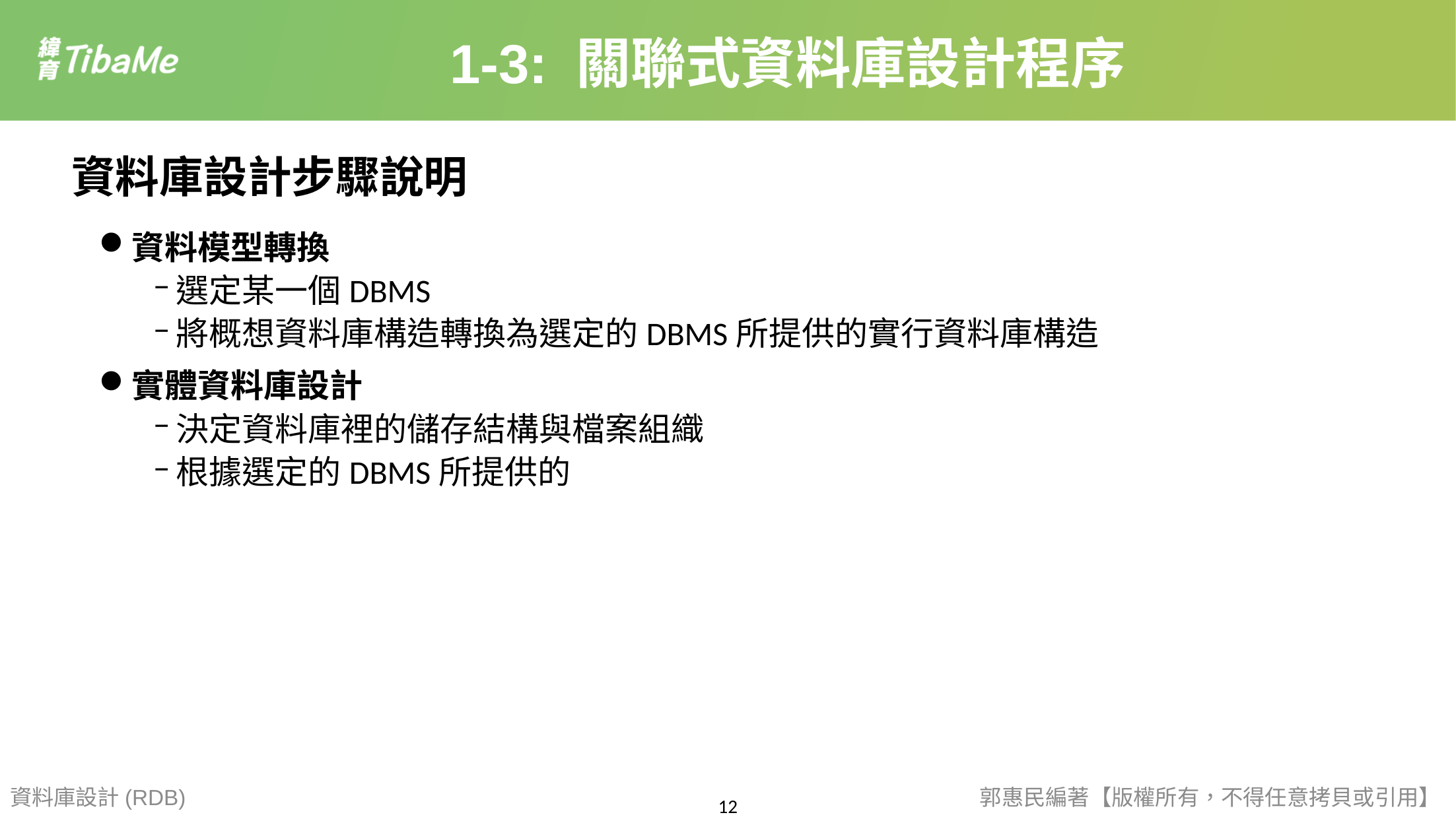

1-3: 關聯式資料庫設計程序

資料庫設計步驟說明
資料模型轉換
選定某一個DBMS
將概想資料庫構造轉換為選定的DBMS所提供的實行資料庫構造
實體資料庫設計
決定資料庫裡的儲存結構與檔案組織
根據選定的DBMS所提供的

資料庫設計(RDB)
郭惠民編著【版權所有，不得任意拷貝或引用】